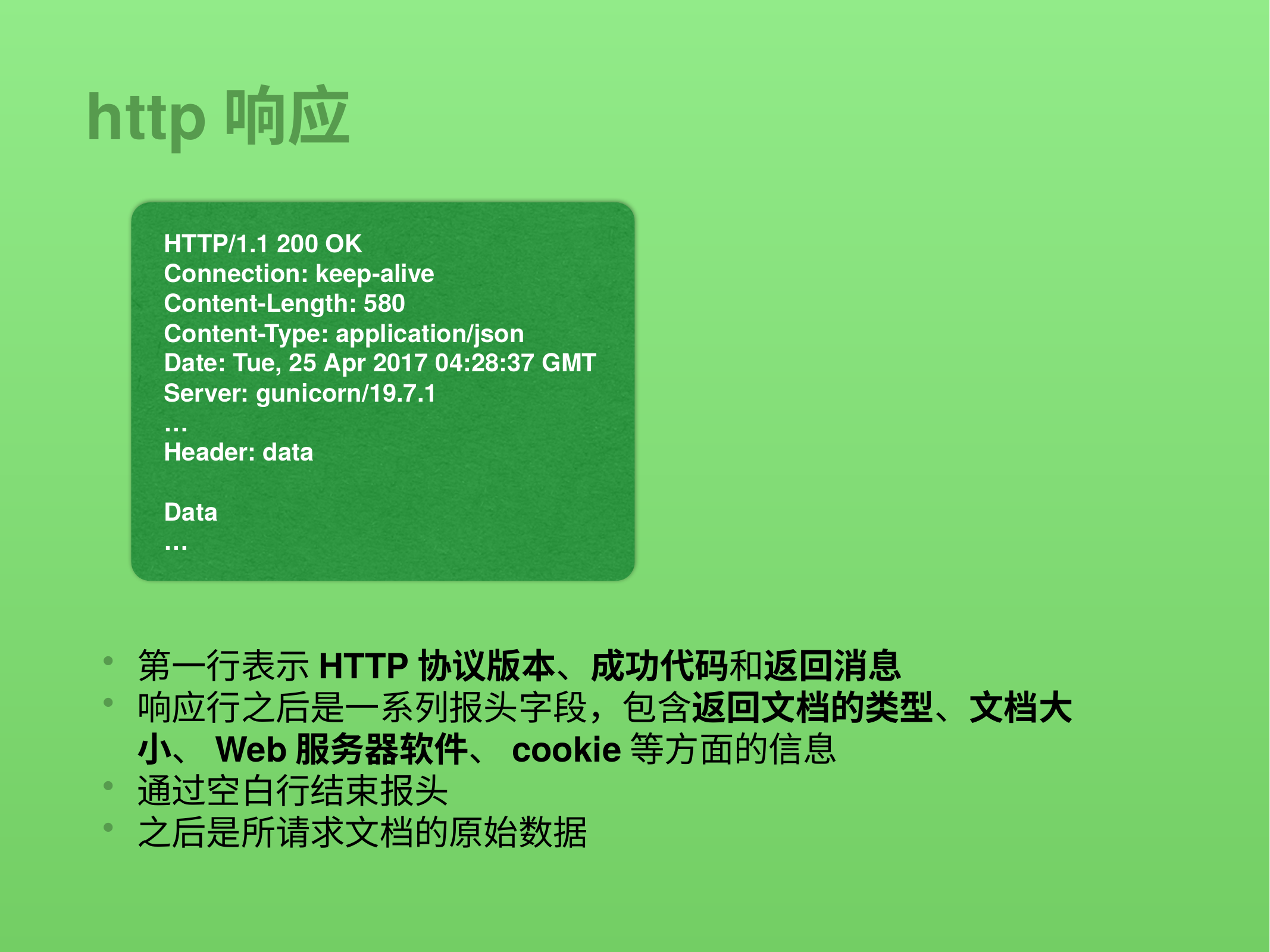

http响应
HTTP/1.1 200 OK
Connection: keep-alive
Content-Length: 580
Content-Type: application/json
Date: Tue, 25 Apr 2017 04:28:37 GMT
Server: gunicorn/19.7.1
…
Header: data

Data
…
第一行表示HTTP协议版本、成功代码和返回消息
响应行之后是一系列报头字段，包含返回文档的类型、文档大小、Web服务器软件、cookie等方面的信息
通过空白行结束报头
之后是所请求文档的原始数据
7